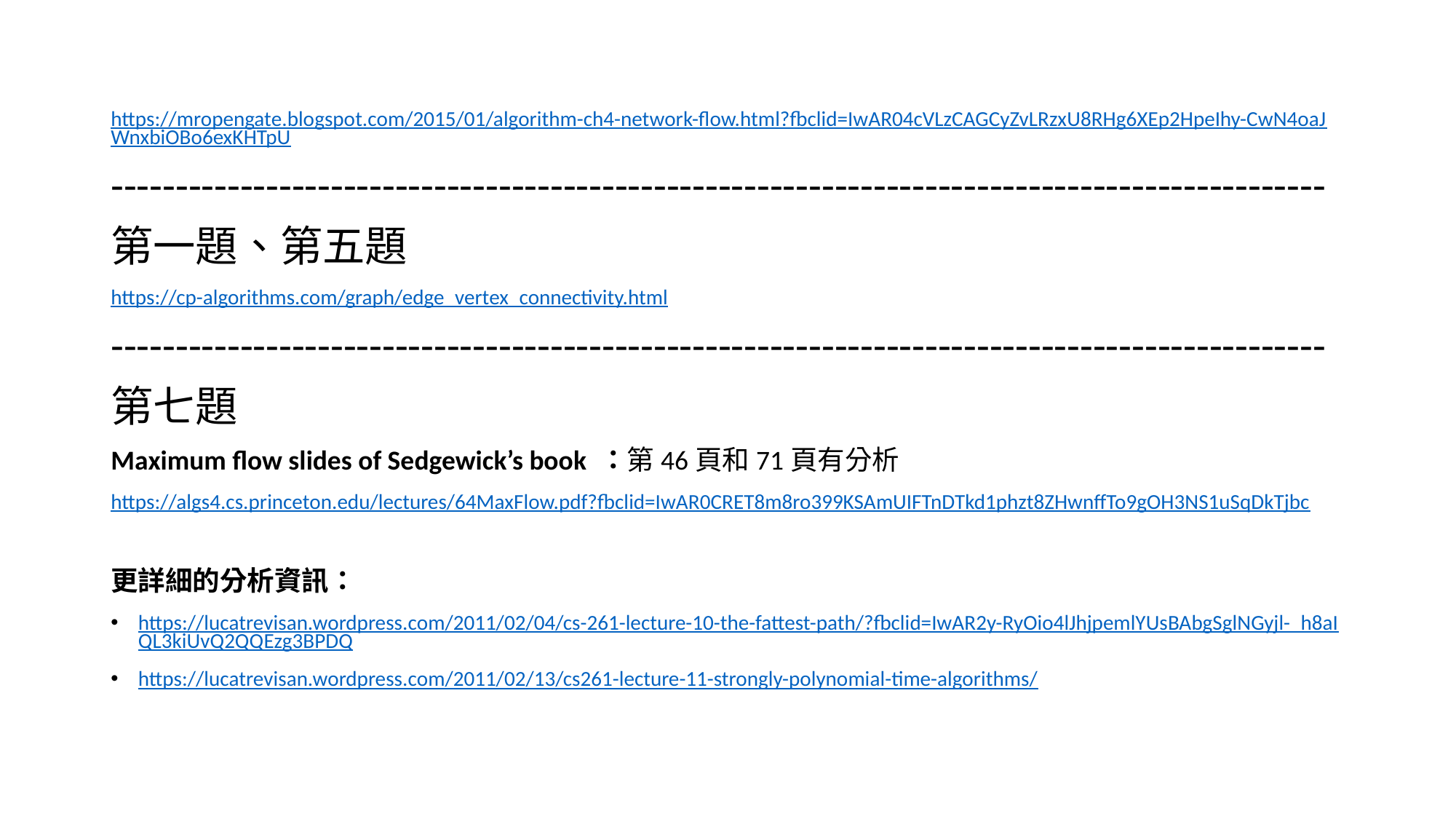

https://mropengate.blogspot.com/2015/01/algorithm-ch4-network-flow.html?fbclid=IwAR04cVLzCAGCyZvLRzxU8RHg6XEp2HpeIhy-CwN4oaJWnxbiOBo6exKHTpU
----------------------------------------------------------------------------------------------
第一題、第五題
https://cp-algorithms.com/graph/edge_vertex_connectivity.html
----------------------------------------------------------------------------------------------
第七題
Maximum flow slides of Sedgewick’s book ：第46頁和71頁有分析
https://algs4.cs.princeton.edu/lectures/64MaxFlow.pdf?fbclid=IwAR0CRET8m8ro399KSAmUIFTnDTkd1phzt8ZHwnffTo9gOH3NS1uSqDkTjbc

更詳細的分析資訊：
https://lucatrevisan.wordpress.com/2011/02/04/cs-261-lecture-10-the-fattest-path/?fbclid=IwAR2y-RyOio4lJhjpemlYUsBAbgSglNGyjl-_h8aIQL3kiUvQ2QQEzg3BPDQ
https://lucatrevisan.wordpress.com/2011/02/13/cs261-lecture-11-strongly-polynomial-time-algorithms/